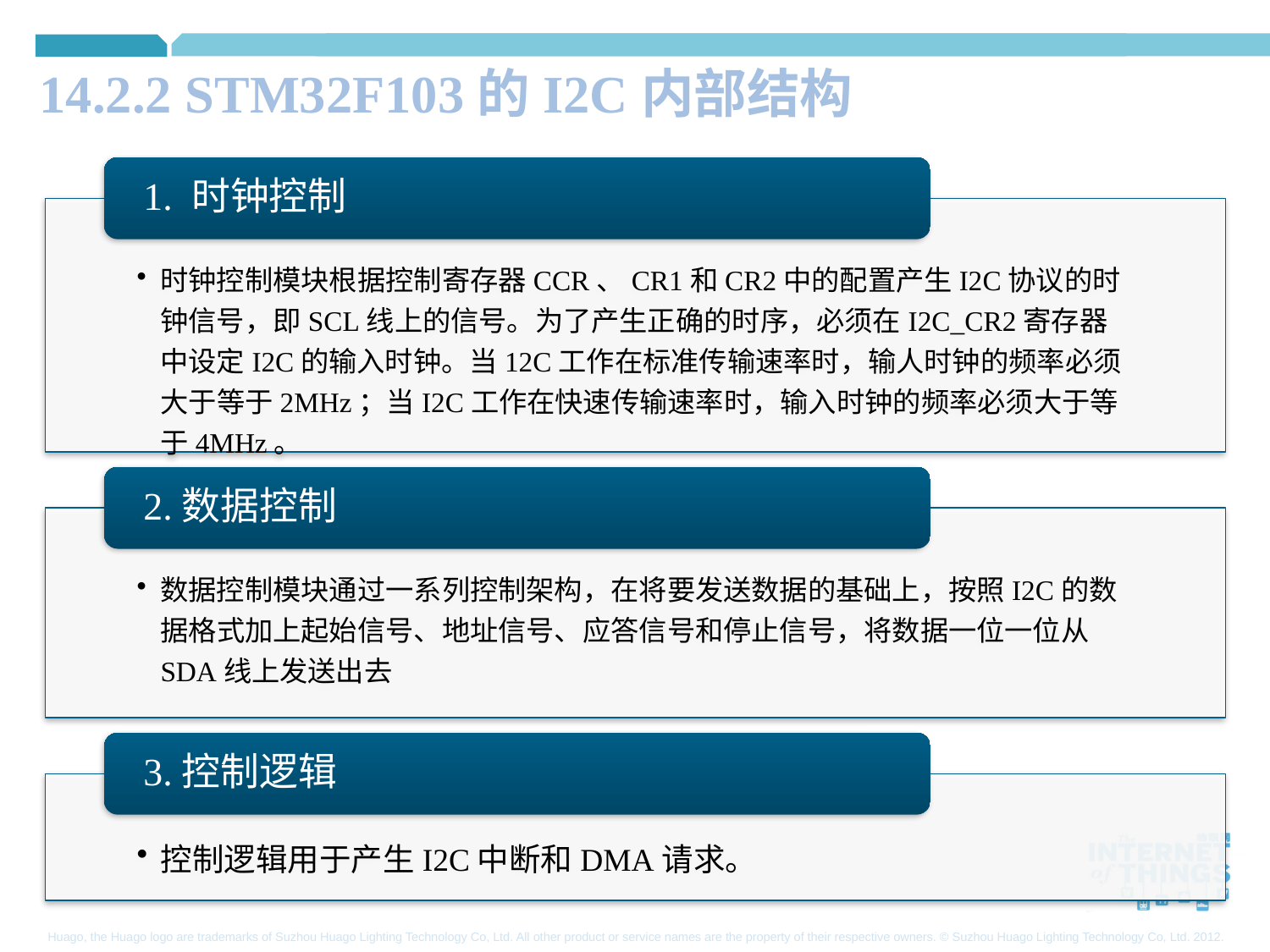

14.2.2 STM32F103的I2C内部结构
时钟控制模块根据控制寄存器CCR、CR1和CR2中的配置产生I2C协议的时钟信号，即SCL线上的信号。为了产生正确的时序，必须在I2C_CR2寄存器中设定I2C的输入时钟。当12C工作在标准传输速率时，输人时钟的频率必须大于等于2MHz；当I2C工作在快速传输速率时，输入时钟的频率必须大于等于4MHz。
1. 时钟控制
数据控制模块通过一系列控制架构，在将要发送数据的基础上，按照I2C的数据格式加上起始信号、地址信号、应答信号和停止信号，将数据一位一位从SDA线上发送出去
2.数据控制
控制逻辑用于产生I2C中断和DMA请求。
3.控制逻辑